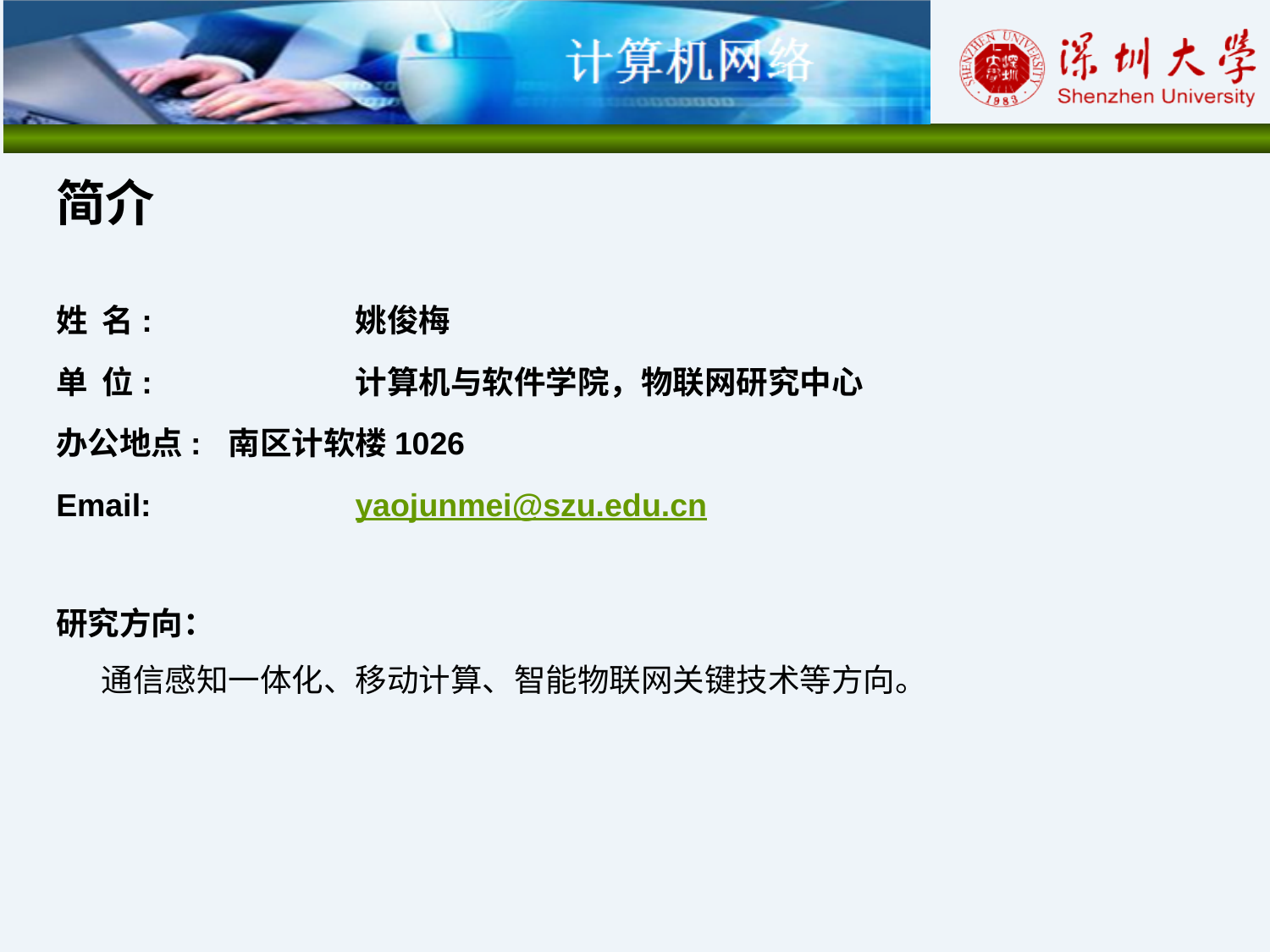

简介
姓  名: 		姚俊梅
单  位: 		计算机与软件学院，物联网研究中心
办公地点:  	南区计软楼1026
Email: 		yaojunmei@szu.edu.cn

研究方向：
    	通信感知一体化、移动计算、智能物联网关键技术等方向。